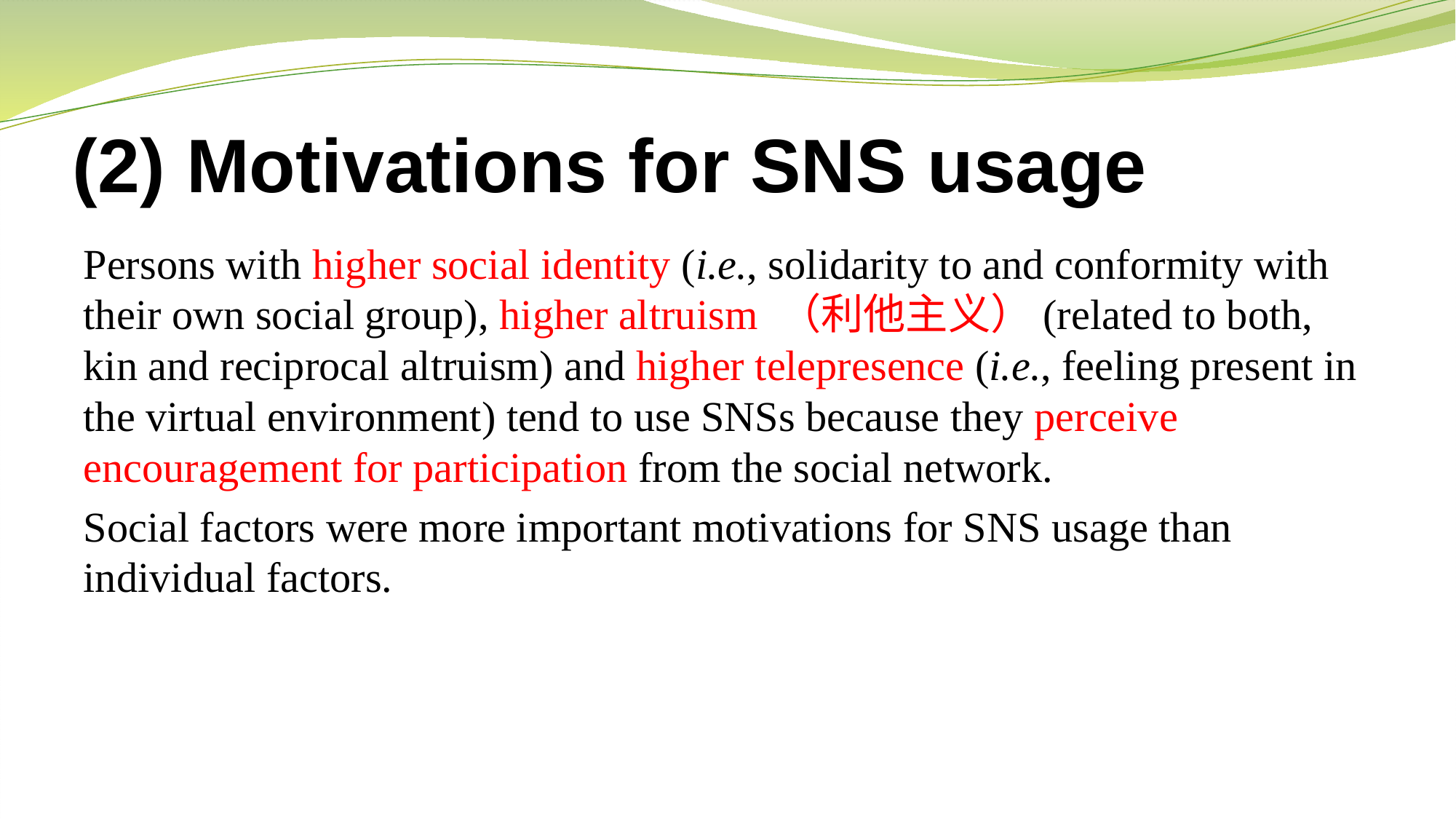

# (2) Motivations for SNS usage
Persons with higher social identity (i.e., solidarity to and conformity with their own social group), higher altruism （利他主义）(related to both, kin and reciprocal altruism) and higher telepresence (i.e., feeling present in the virtual environment) tend to use SNSs because they perceive encouragement for participation from the social network.
Social factors were more important motivations for SNS usage than individual factors.